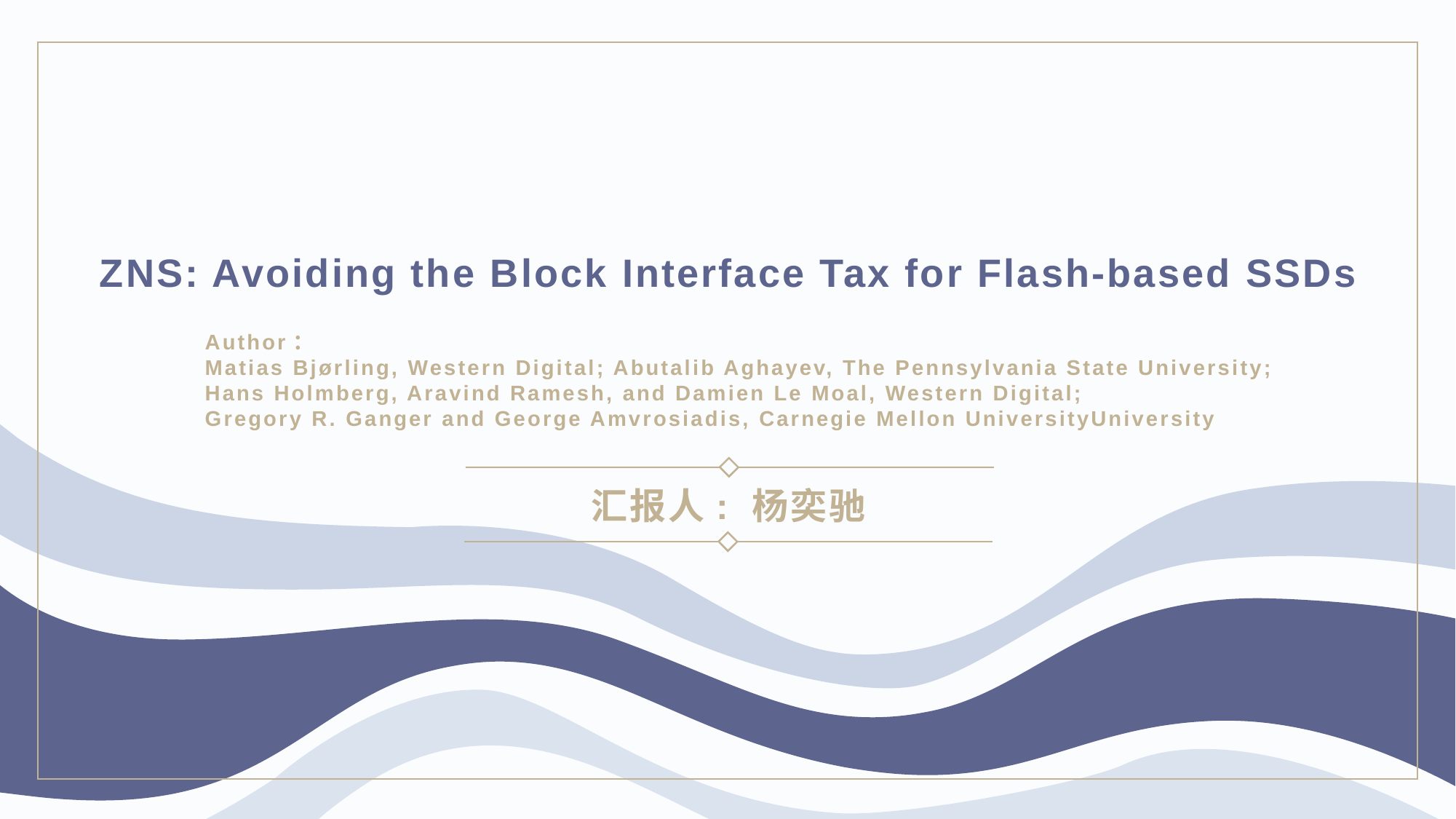

ZNS: Avoiding the Block Interface Tax for Flash-based SSDs
Author：
Matias Bjørling, Western Digital; Abutalib Aghayev, The Pennsylvania State University;
Hans Holmberg, Aravind Ramesh, and Damien Le Moal, Western Digital;
Gregory R. Ganger and George Amvrosiadis, Carnegie Mellon UniversityUniversity

汇报人: 杨奕驰